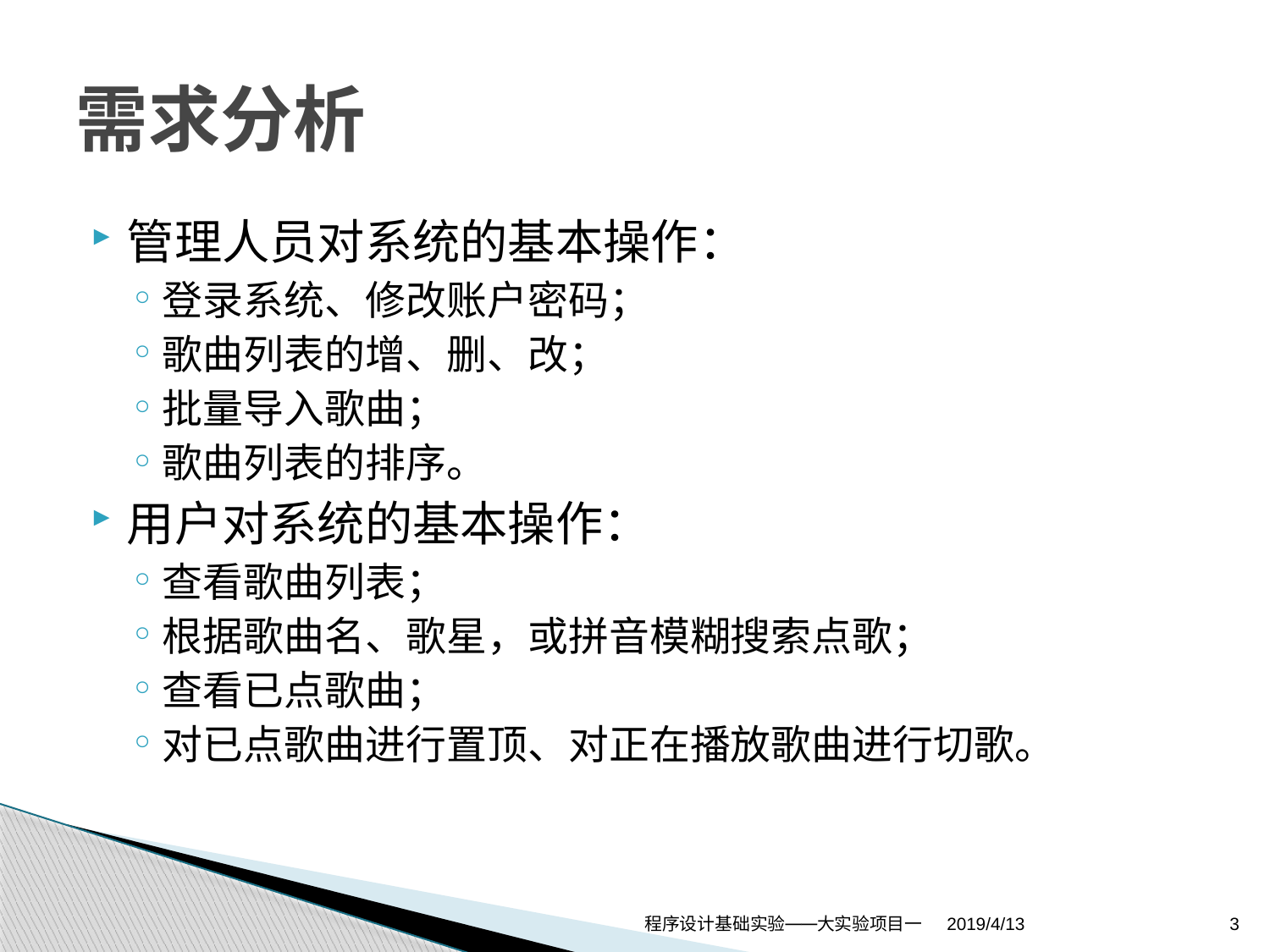

# 需求分析
管理人员对系统的基本操作：
登录系统、修改账户密码；
歌曲列表的增、删、改；
批量导入歌曲；
歌曲列表的排序。
用户对系统的基本操作：
查看歌曲列表；
根据歌曲名、歌星，或拼音模糊搜索点歌；
查看已点歌曲；
对已点歌曲进行置顶、对正在播放歌曲进行切歌。
程序设计基础实验——大实验项目一
2019/4/13
3